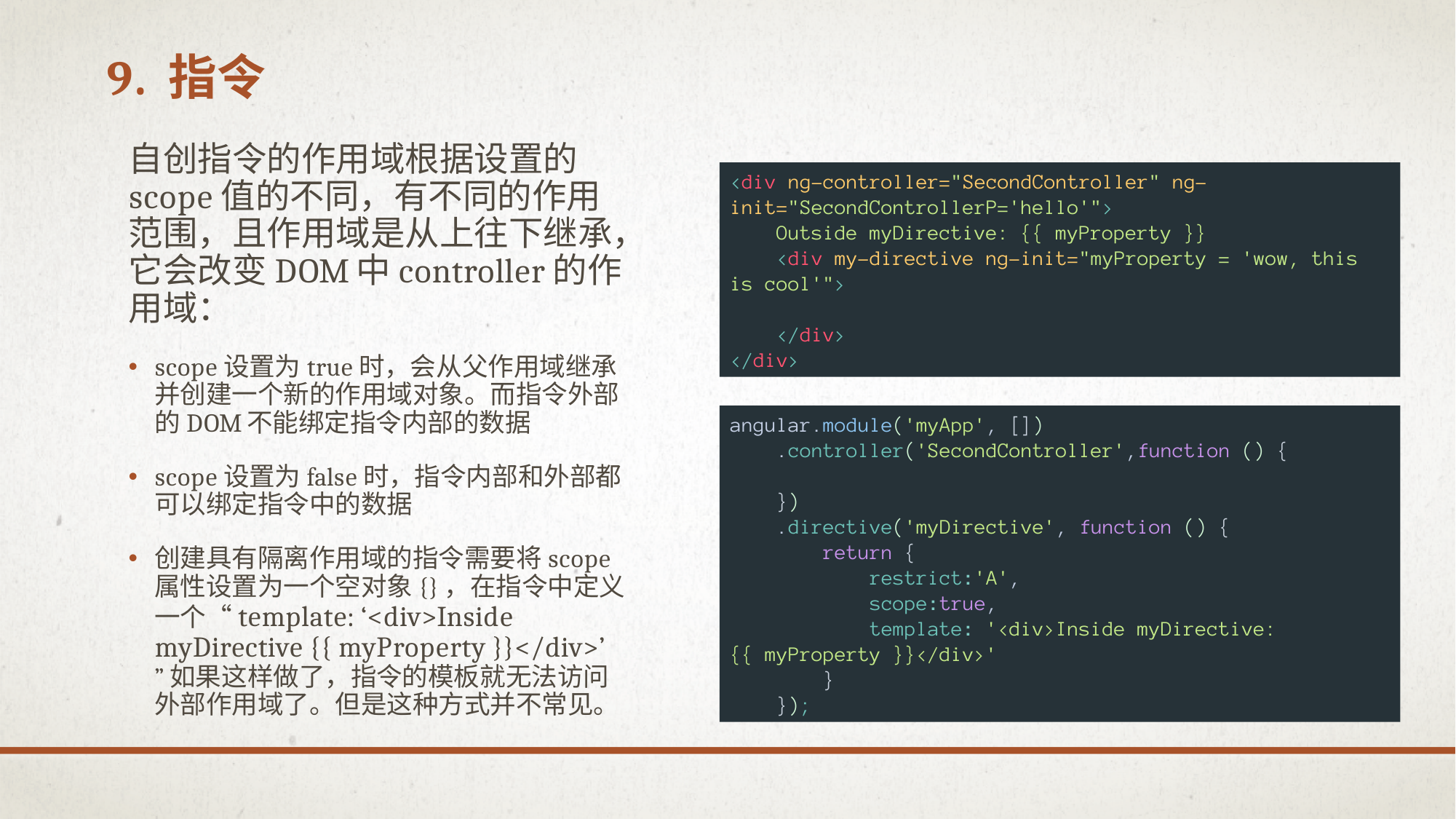

# 9. 指令
自创指令的作用域根据设置的scope值的不同，有不同的作用范围，且作用域是从上往下继承，它会改变DOM中controller的作用域：
scope设置为true时，会从父作用域继承并创建一个新的作用域对象。而指令外部的DOM不能绑定指令内部的数据
scope设置为false时，指令内部和外部都可以绑定指令中的数据
创建具有隔离作用域的指令需要将scope属性设置为一个空对象{}，在指令中定义一个“template: ‘<div>Inside myDirective {{ myProperty }}</div>’
”如果这样做了，指令的模板就无法访问外部作用域了。但是这种方式并不常见。
<div ng-controller="SecondController" ng-init="SecondControllerP='hello'">
    Outside myDirective: {{ myProperty }}
    <div my-directive ng-init="myProperty = 'wow, this is cool'">
    </div>
</div>
angular.module('myApp', [])
    .controller('SecondController',function () {
    })
    .directive('myDirective', function () {
        return {
            restrict:'A',
            scope:true,
            template: '<div>Inside myDirective: {{ myProperty }}</div>'
        }
    });